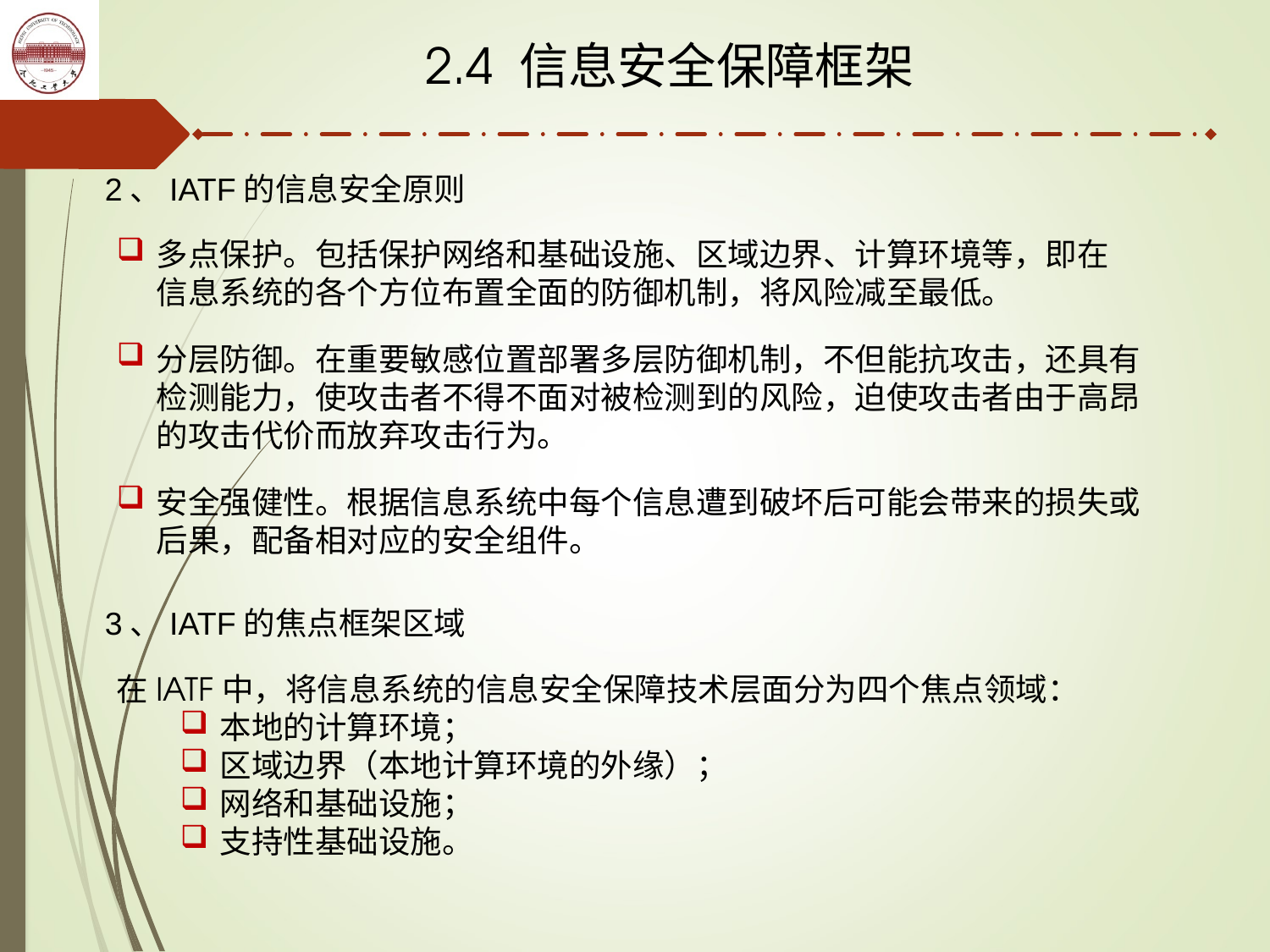

2.4 信息安全保障框架
2、IATF的信息安全原则
多点保护。包括保护网络和基础设施、区域边界、计算环境等，即在信息系统的各个方位布置全面的防御机制，将风险减至最低。
分层防御。在重要敏感位置部署多层防御机制，不但能抗攻击，还具有检测能力，使攻击者不得不面对被检测到的风险，迫使攻击者由于高昂的攻击代价而放弃攻击行为。
安全强健性。根据信息系统中每个信息遭到破坏后可能会带来的损失或后果，配备相对应的安全组件。
3、IATF的焦点框架区域
在IATF中，将信息系统的信息安全保障技术层面分为四个焦点领域：
本地的计算环境；
区域边界（本地计算环境的外缘）；
网络和基础设施；
支持性基础设施。